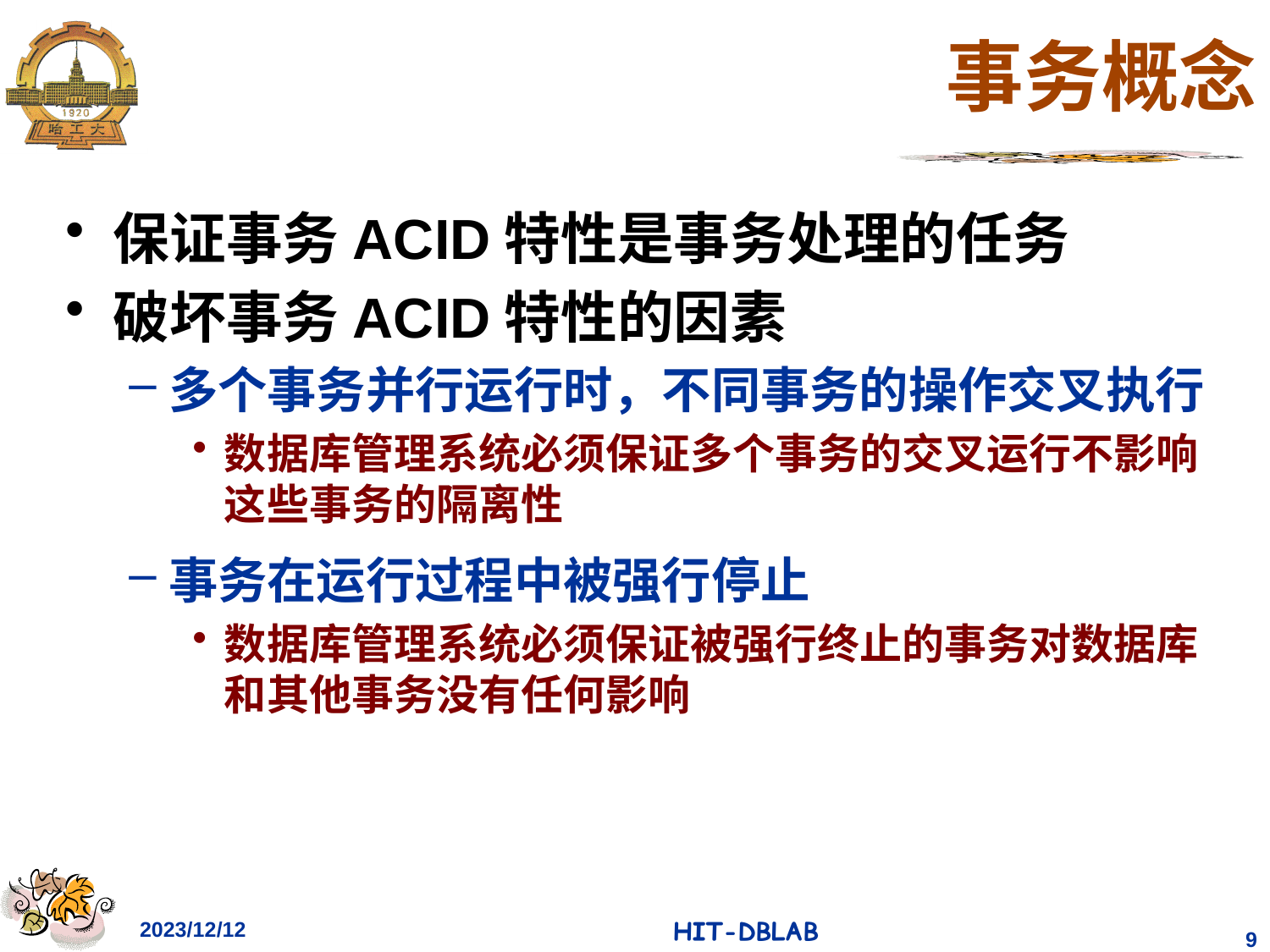

# 事务概念
保证事务ACID特性是事务处理的任务
破坏事务ACID特性的因素
多个事务并行运行时，不同事务的操作交叉执行
数据库管理系统必须保证多个事务的交叉运行不影响这些事务的隔离性
事务在运行过程中被强行停止
数据库管理系统必须保证被强行终止的事务对数据库和其他事务没有任何影响
2023/12/12
HIT-DBLAB
9